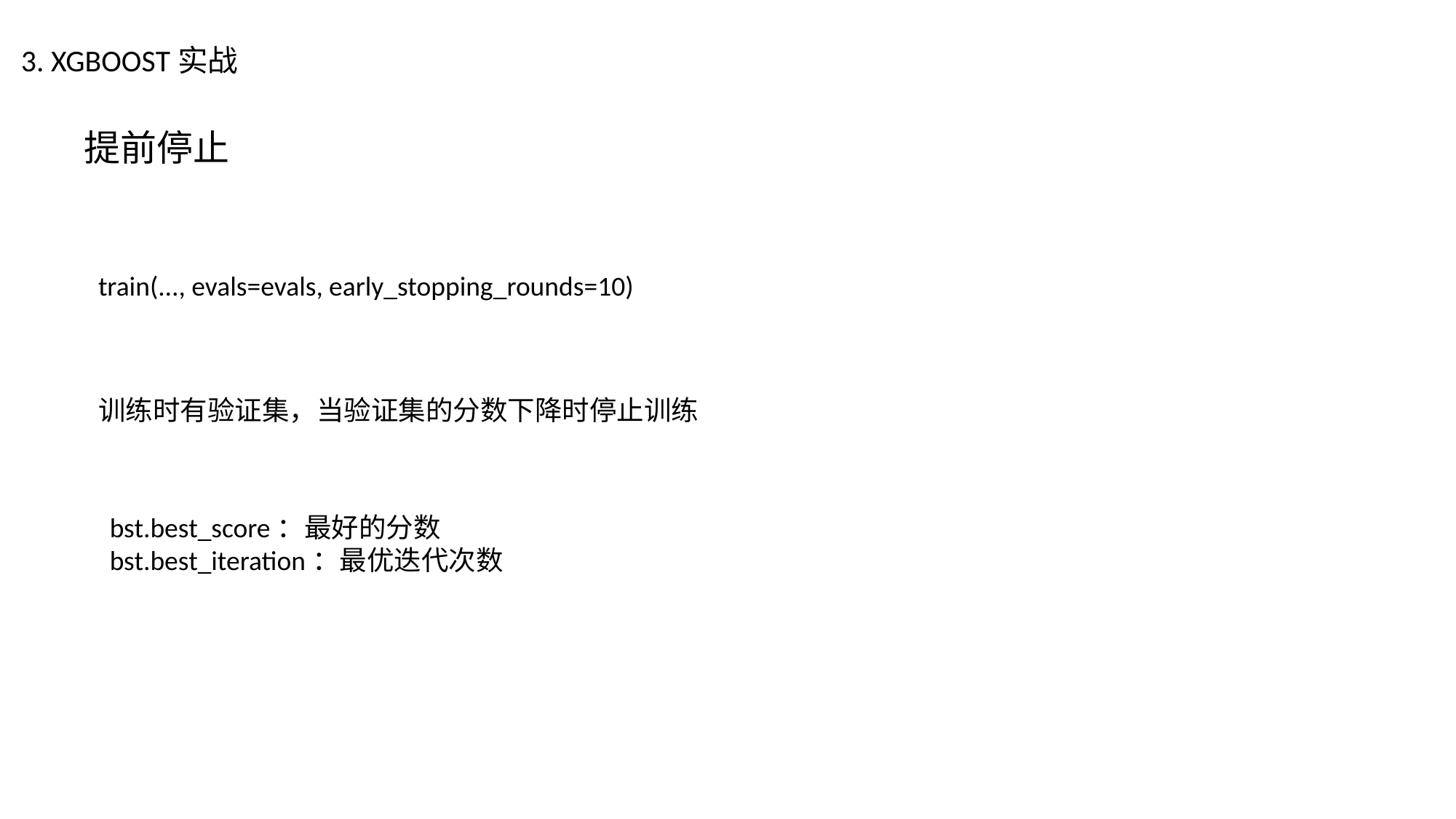

# 3. XGBOOST实战
提前停止

train(..., evals=evals, early_stopping_rounds=10)
训练时有验证集，当验证集的分数下降时停止训练
bst.best_score：最好的分数 bst.best_iteration：最优迭代次数